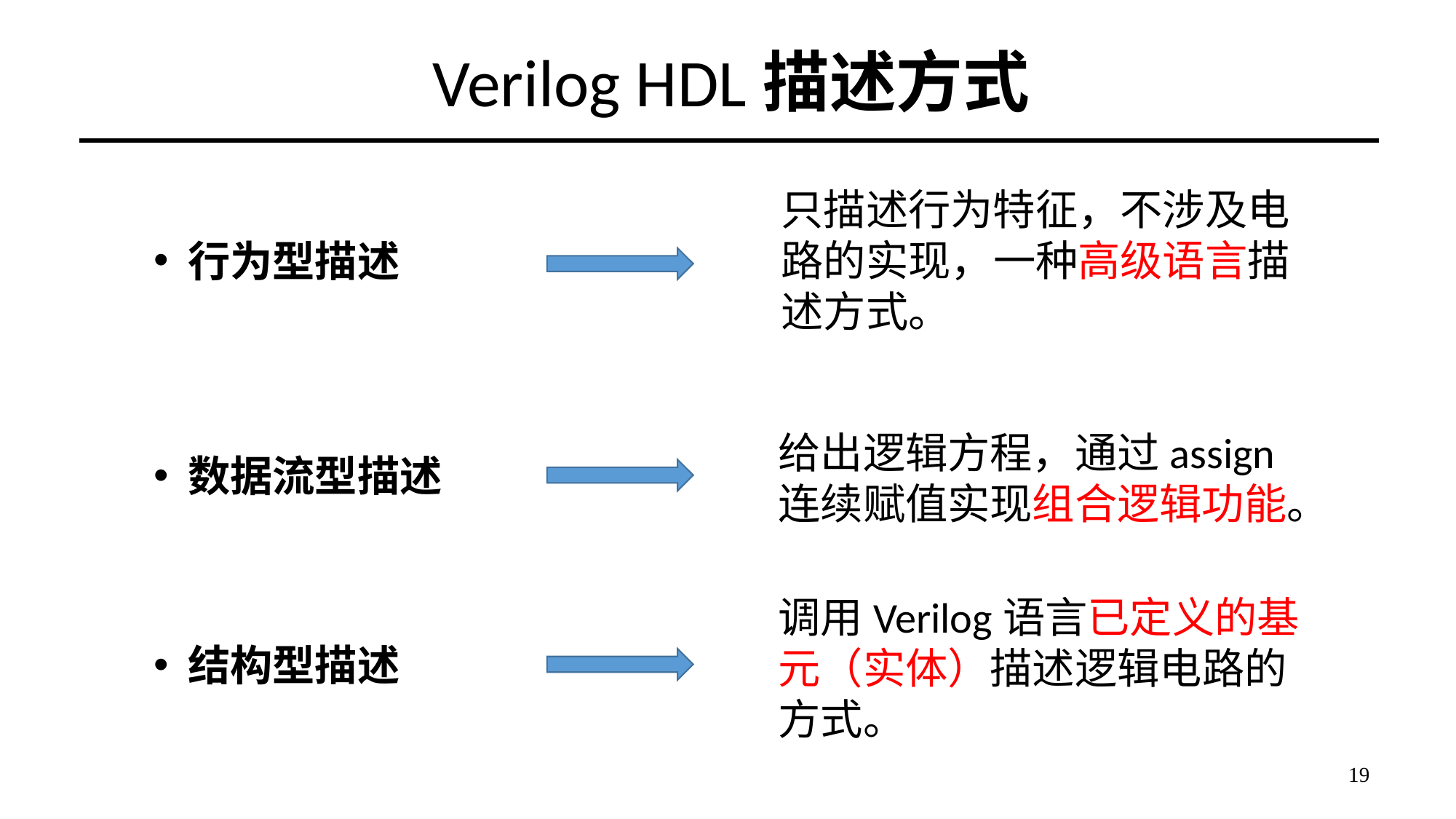

# Verilog HDL描述方式
只描述行为特征，不涉及电路的实现，一种高级语言描述方式。
行为型描述

给出逻辑方程，通过assign连续赋值实现组合逻辑功能。
数据流型描述

调用Verilog语言已定义的基元（实体）描述逻辑电路的方式。
结构型描述

19